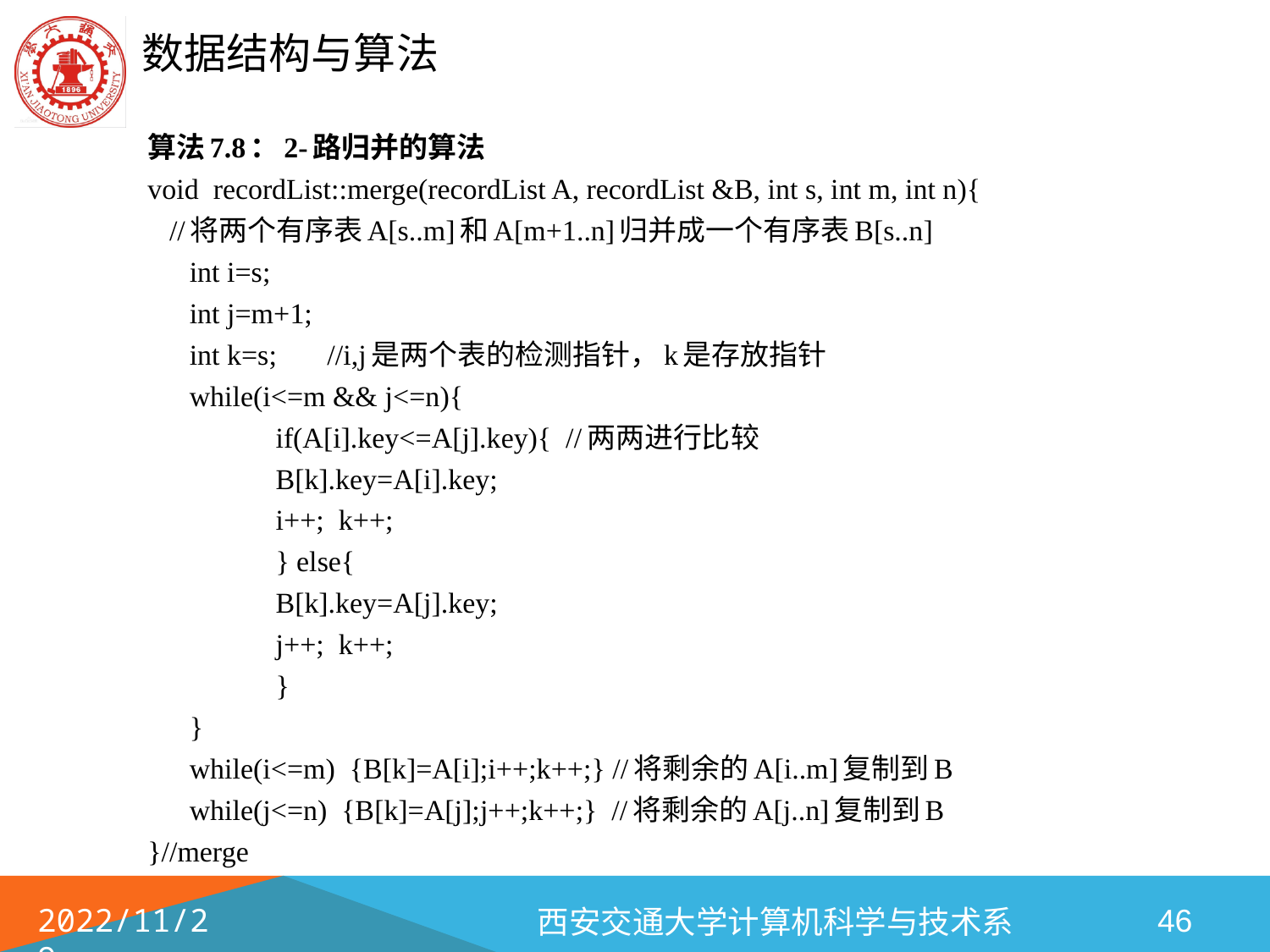

算法7.8：2-路归并的算法
void  recordList::merge(recordList A, recordList &B, int s, int m, int n){
   //将两个有序表A[s..m]和A[m+1..n]归并成一个有序表B[s..n]
	int i=s;
	int j=m+1;
	int k=s;       //i,j是两个表的检测指针，k是存放指针
	while(i<=m && j<=n){
       	if(A[i].key<=A[j].key){  //两两进行比较
          		B[k].key=A[i].key;
          		i++;  k++;
      	} else{
          		B[k].key=A[j].key;
          		j++;  k++;
      	}
   	}
   	while(i<=m)  {B[k]=A[i];i++;k++;} //将剩余的A[i..m]复制到B
   	while(j<=n)  {B[k]=A[j];j++;k++;}  //将剩余的A[j..n]复制到B
}//merge